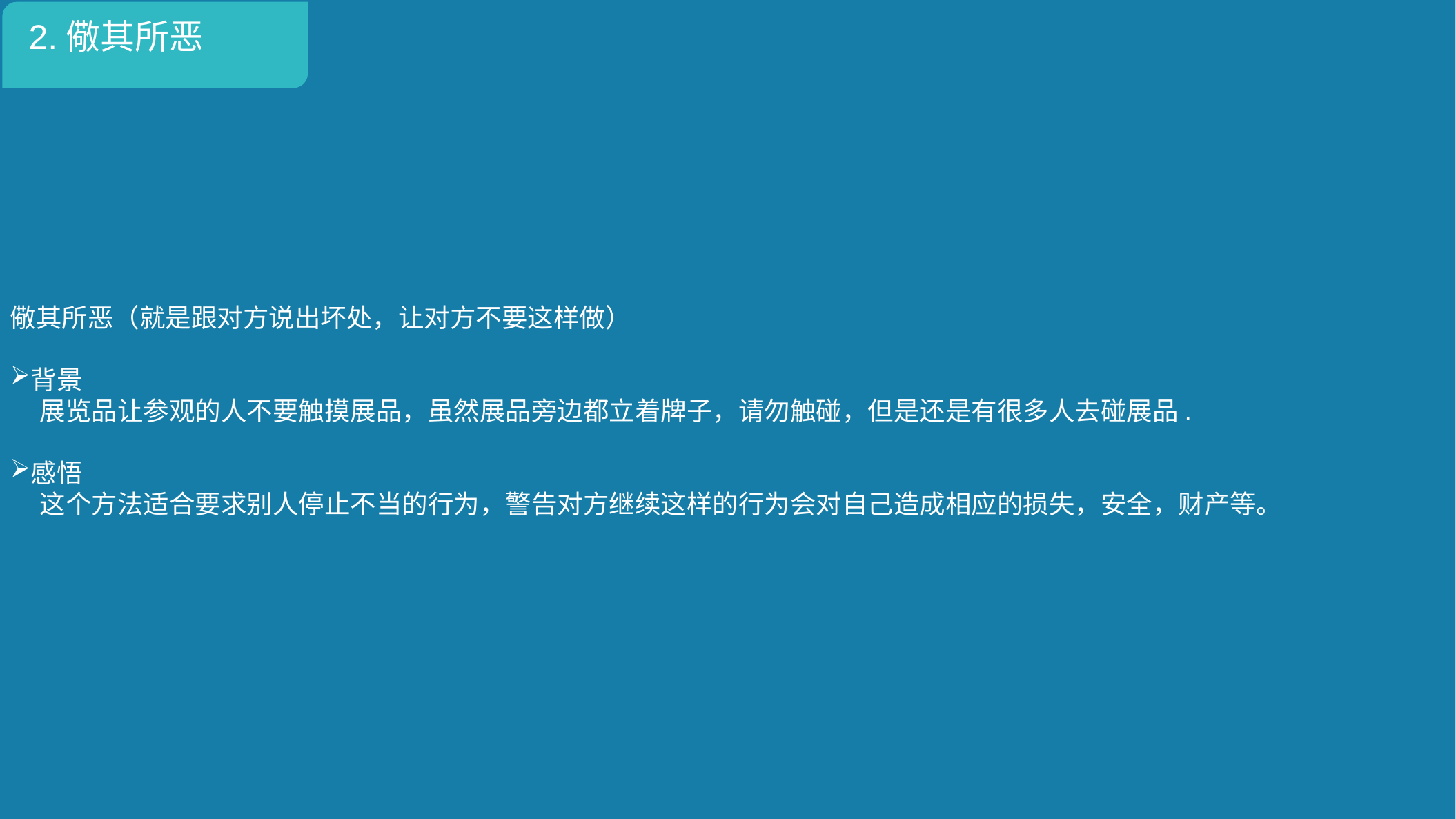

儆其所恶（就是跟对方说出坏处，让对方不要这样做）

背景
    展览品让参观的人不要触摸展品，虽然展品旁边都立着牌子，请勿触碰，但是还是有很多人去碰展品.

感悟
    这个方法适合要求别人停止不当的行为，警告对方继续这样的行为会对自己造成相应的损失，安全，财产等。

2.儆其所恶